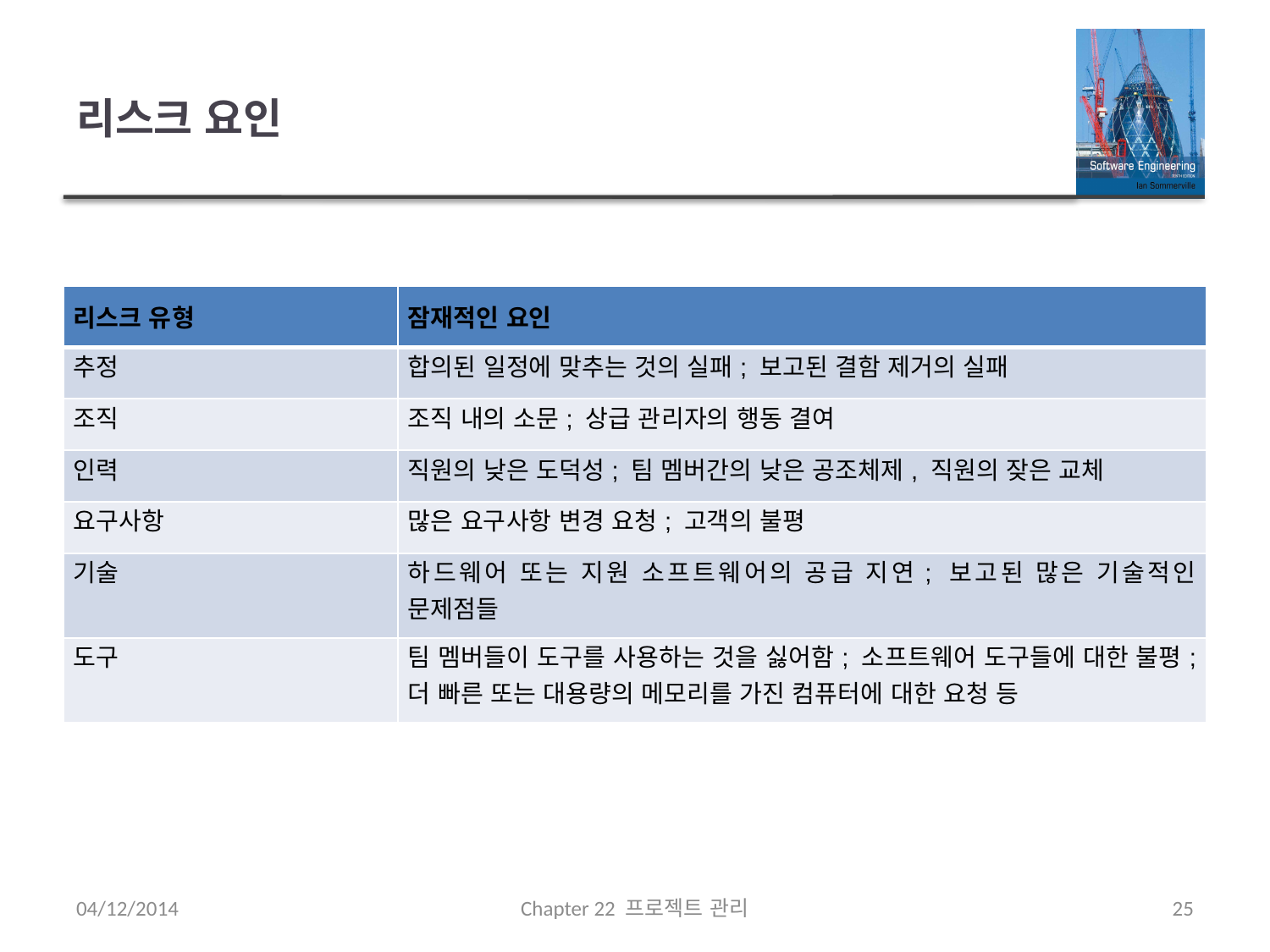

# 리스크 요인
| 리스크 유형 | 잠재적인 요인 |
| --- | --- |
| 추정 | 합의된 일정에 맞추는 것의 실패; 보고된 결함 제거의 실패 |
| 조직 | 조직 내의 소문; 상급 관리자의 행동 결여 |
| 인력 | 직원의 낮은 도덕성; 팀 멤버간의 낮은 공조체제, 직원의 잦은 교체 |
| 요구사항 | 많은 요구사항 변경 요청; 고객의 불평 |
| 기술 | 하드웨어 또는 지원 소프트웨어의 공급 지연; 보고된 많은 기술적인 문제점들 |
| 도구 | 팀 멤버들이 도구를 사용하는 것을 싫어함; 소프트웨어 도구들에 대한 불평; 더 빠른 또는 대용량의 메모리를 가진 컴퓨터에 대한 요청 등 |
04/12/2014
Chapter 22 프로젝트 관리
25